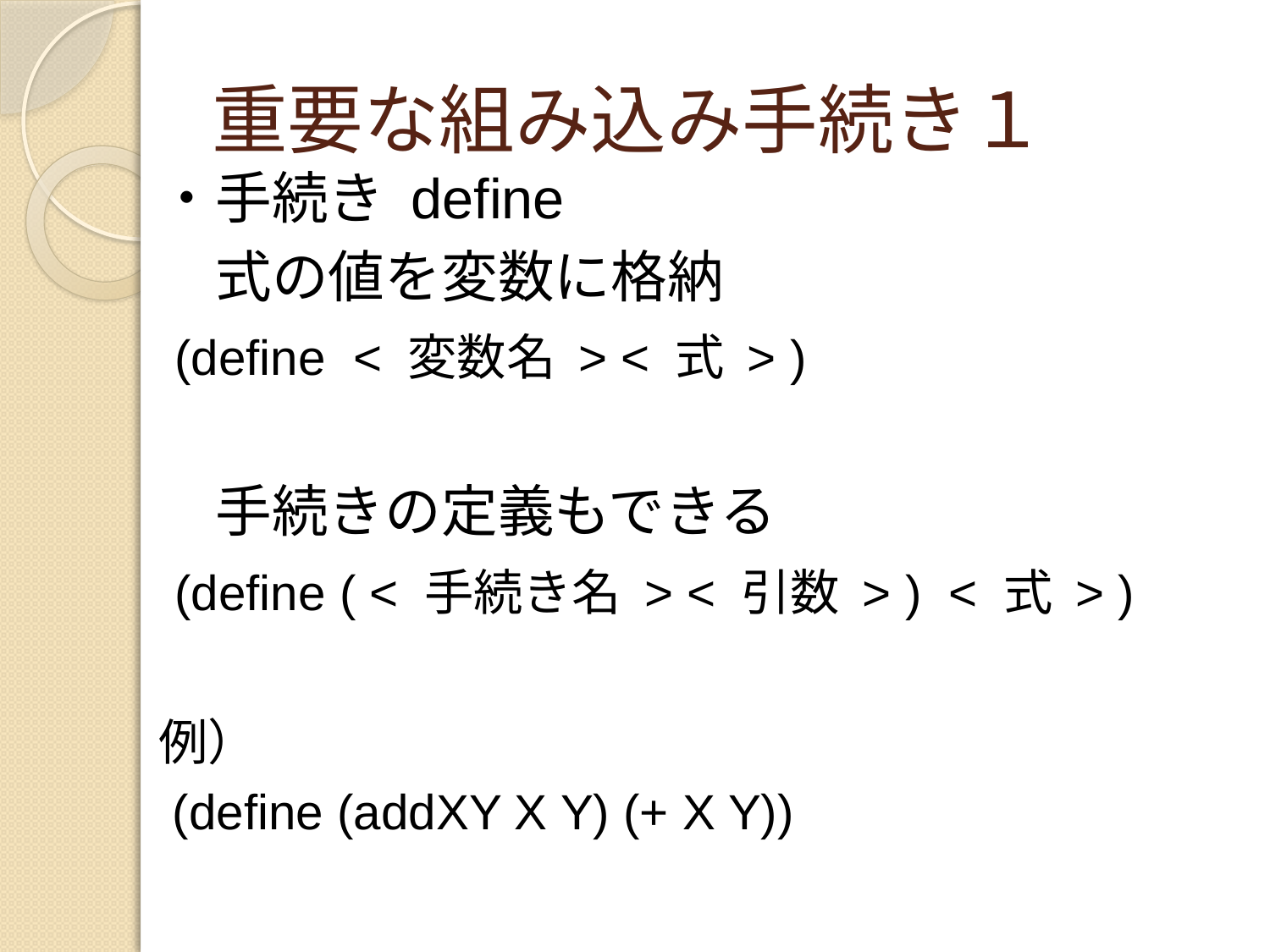

# 重要な組み込み手続き１
・手続き define
　式の値を変数に格納
 (define  < 変数名 > < 式 > )

　手続きの定義もできる
 (define ( < 手続き名 > < 引数 > )  < 式 > )

例）
 (define (addXY X Y) (+ X Y))